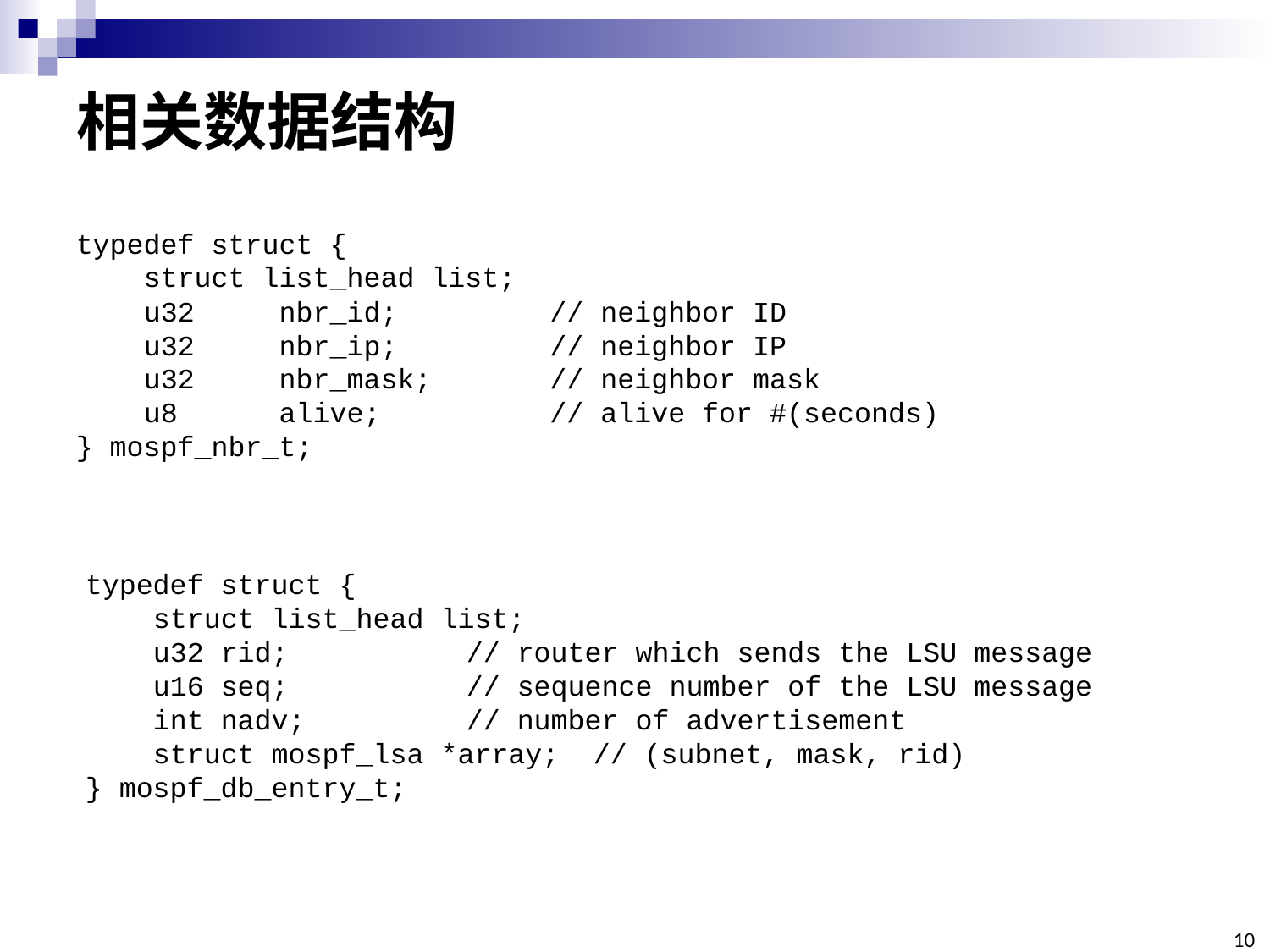

# 相关数据结构
typedef struct {
    struct list_head list;
    u32     nbr_id;         // neighbor ID
    u32     nbr_ip;         // neighbor IP
    u32     nbr_mask;       // neighbor mask
    u8      alive;          // alive for #(seconds)
} mospf_nbr_t;
typedef struct {
    struct list_head list;
    u32 rid;		// router which sends the LSU message
    u16 seq;		// sequence number of the LSU message
    int nadv;		// number of advertisement
    struct mospf_lsa *array;	// (subnet, mask, rid)
} mospf_db_entry_t;
10